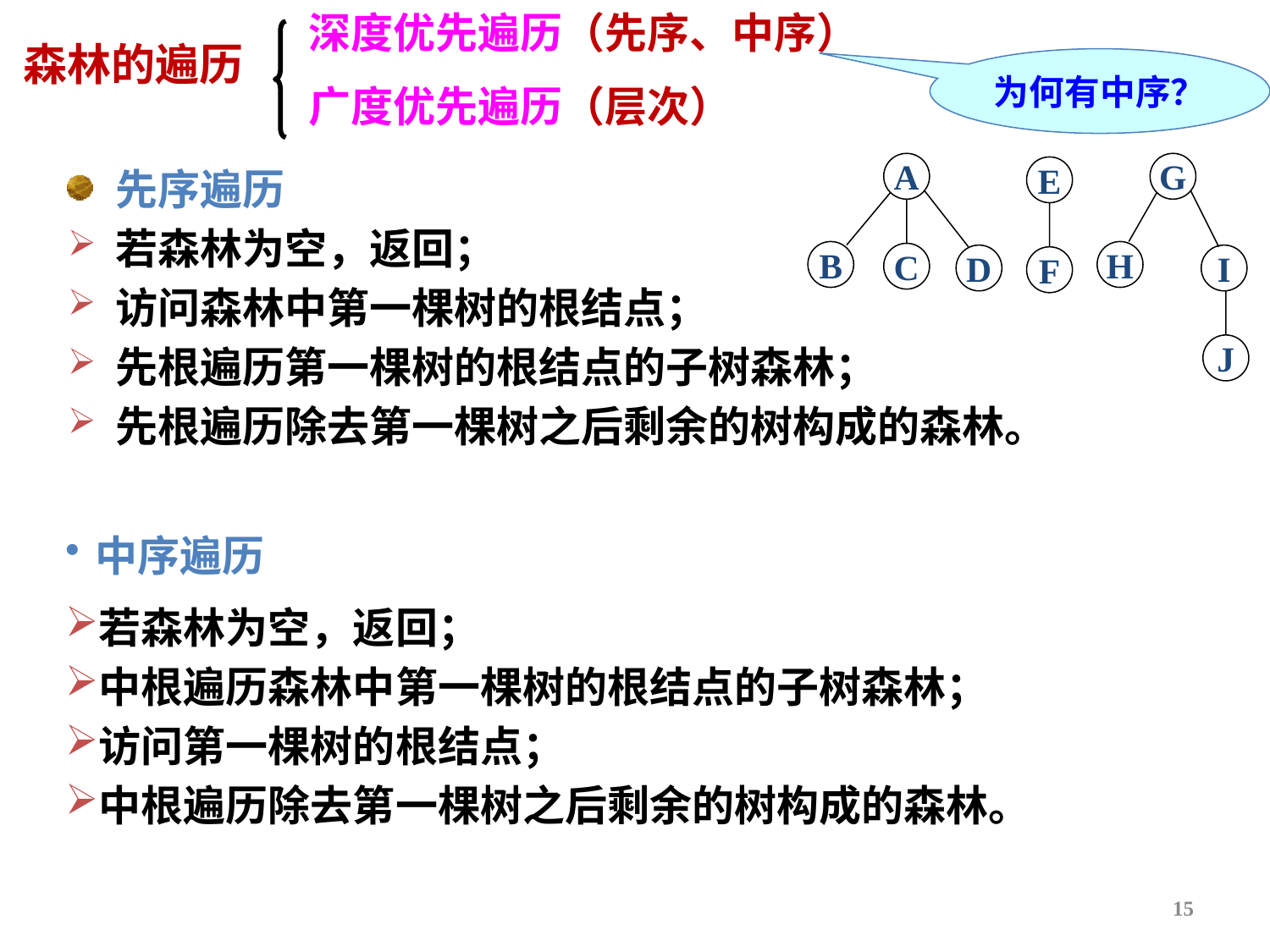

深度优先遍历（先序、中序）

# 森林的遍历
为何有中序？
广度优先遍历（层次）
A

B
C
D
G

H
I

J
E

F
先序遍历
若森林为空，返回；
访问森林中第一棵树的根结点；
先根遍历第一棵树的根结点的子树森林；
先根遍历除去第一棵树之后剩余的树构成的森林。
中序遍历
若森林为空，返回；
中根遍历森林中第一棵树的根结点的子树森林；
访问第一棵树的根结点；
中根遍历除去第一棵树之后剩余的树构成的森林。
15